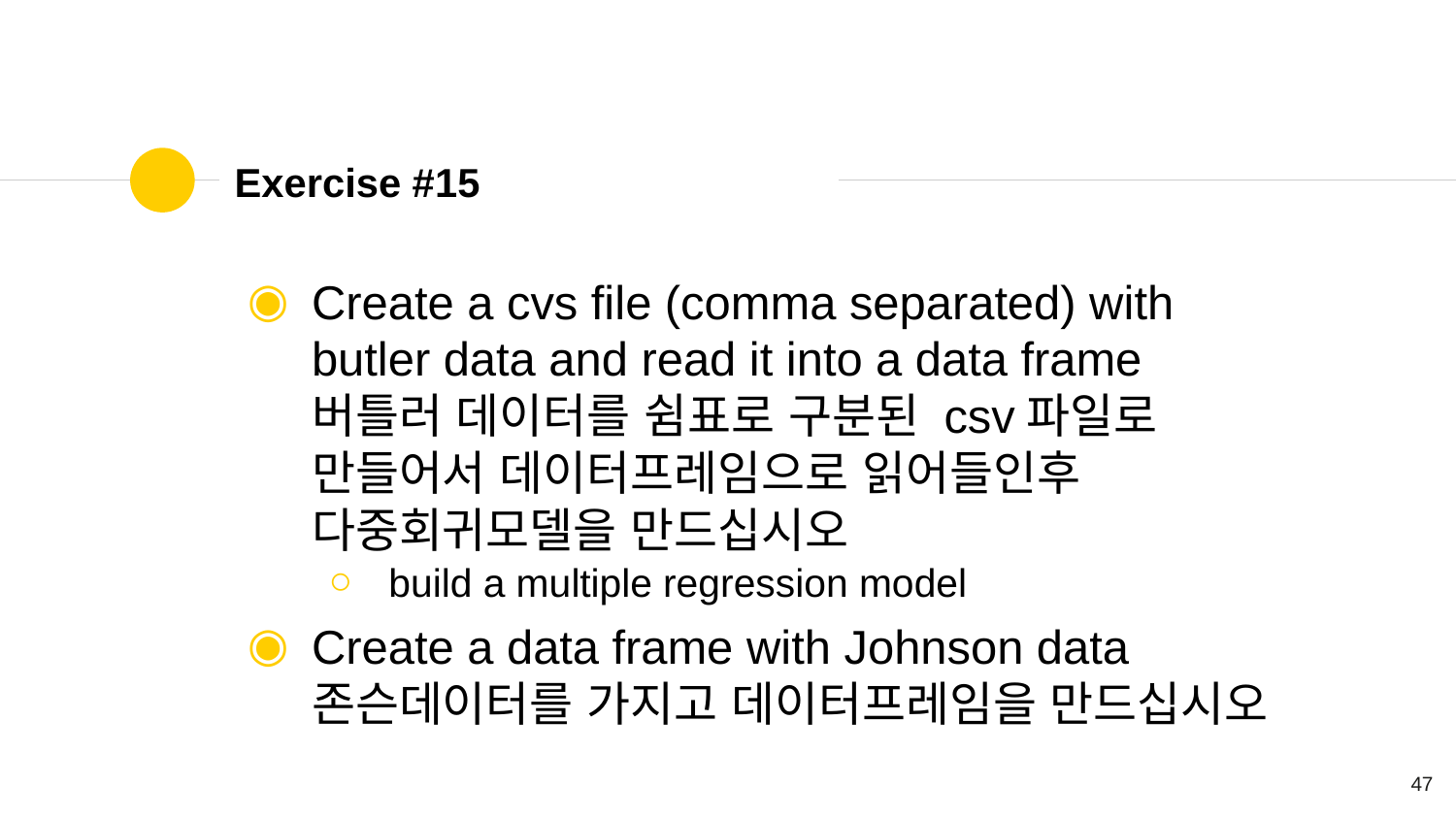

# Exercise #15
Create a cvs file (comma separated) with butler data and read it into a data frame 버틀러 데이터를 쉼표로 구분된 csv파일로 만들어서 데이터프레임으로 읽어들인후 다중회귀모델을 만드십시오
build a multiple regression model
Create a data frame with Johnson data 존슨데이터를 가지고 데이터프레임을 만드십시오
47